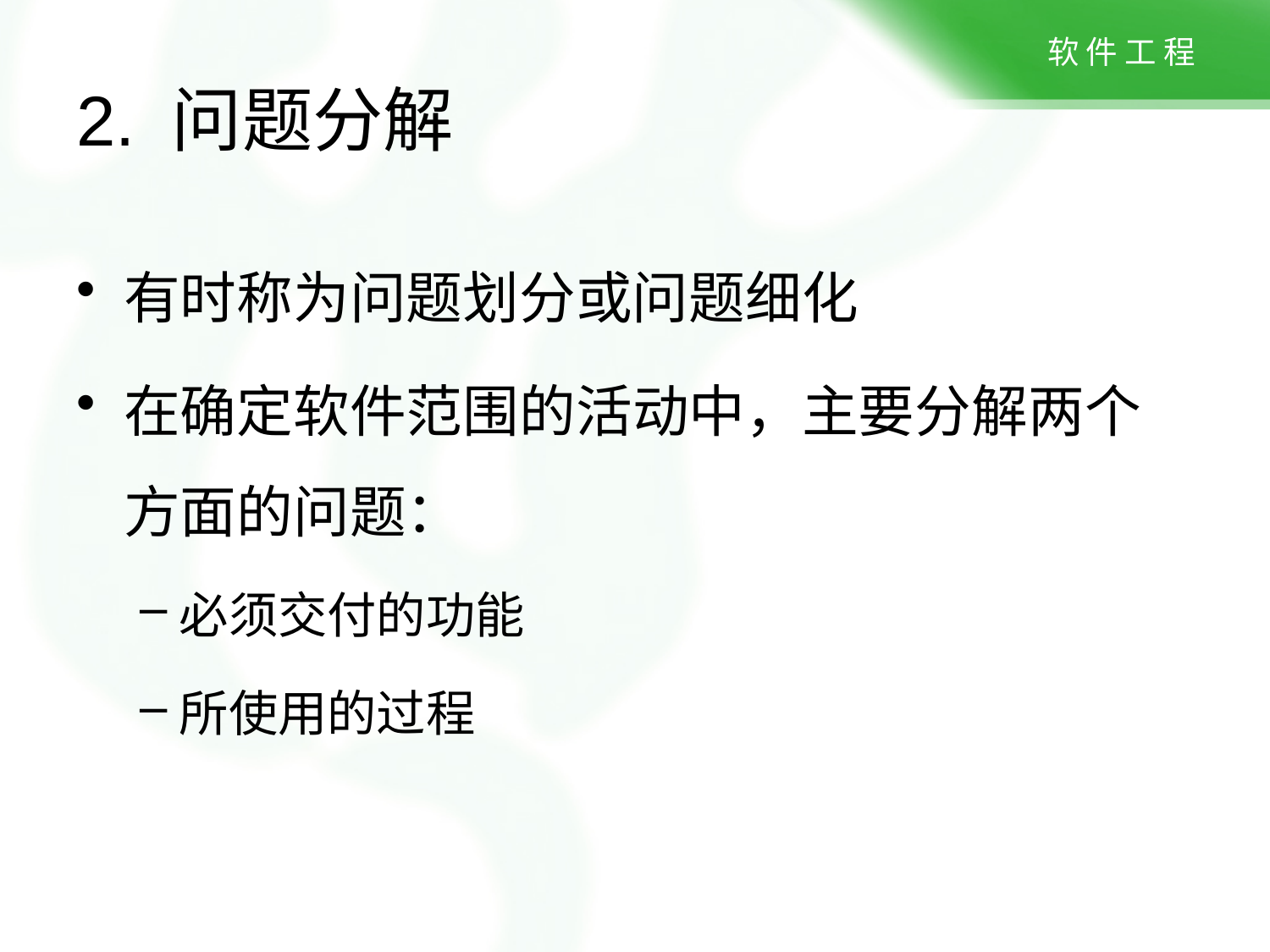

# 2. 问题分解
有时称为问题划分或问题细化
在确定软件范围的活动中，主要分解两个方面的问题：
必须交付的功能
所使用的过程